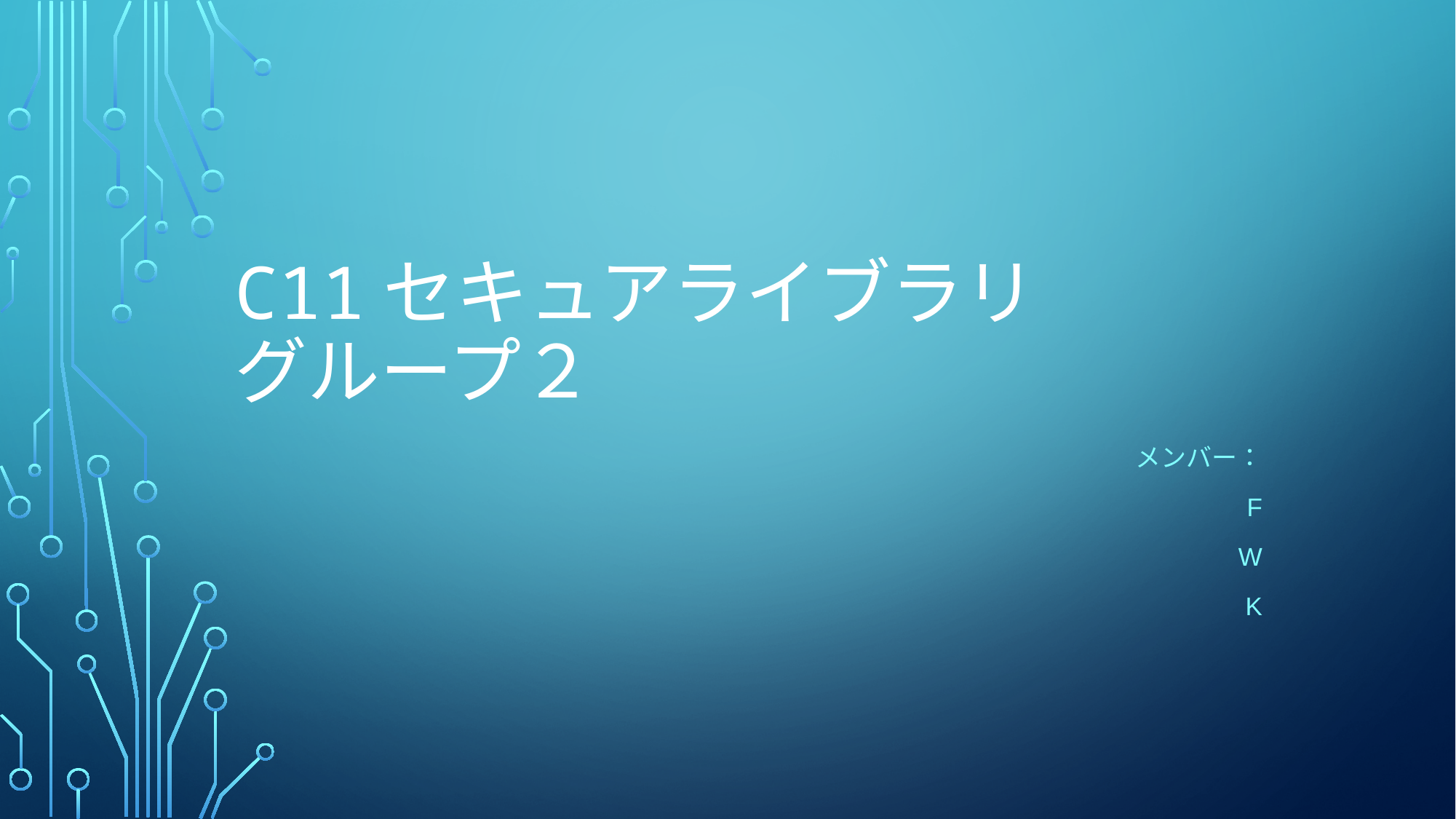

# C11セキュアライブラリ グループ２
メンバー：
F
W
K